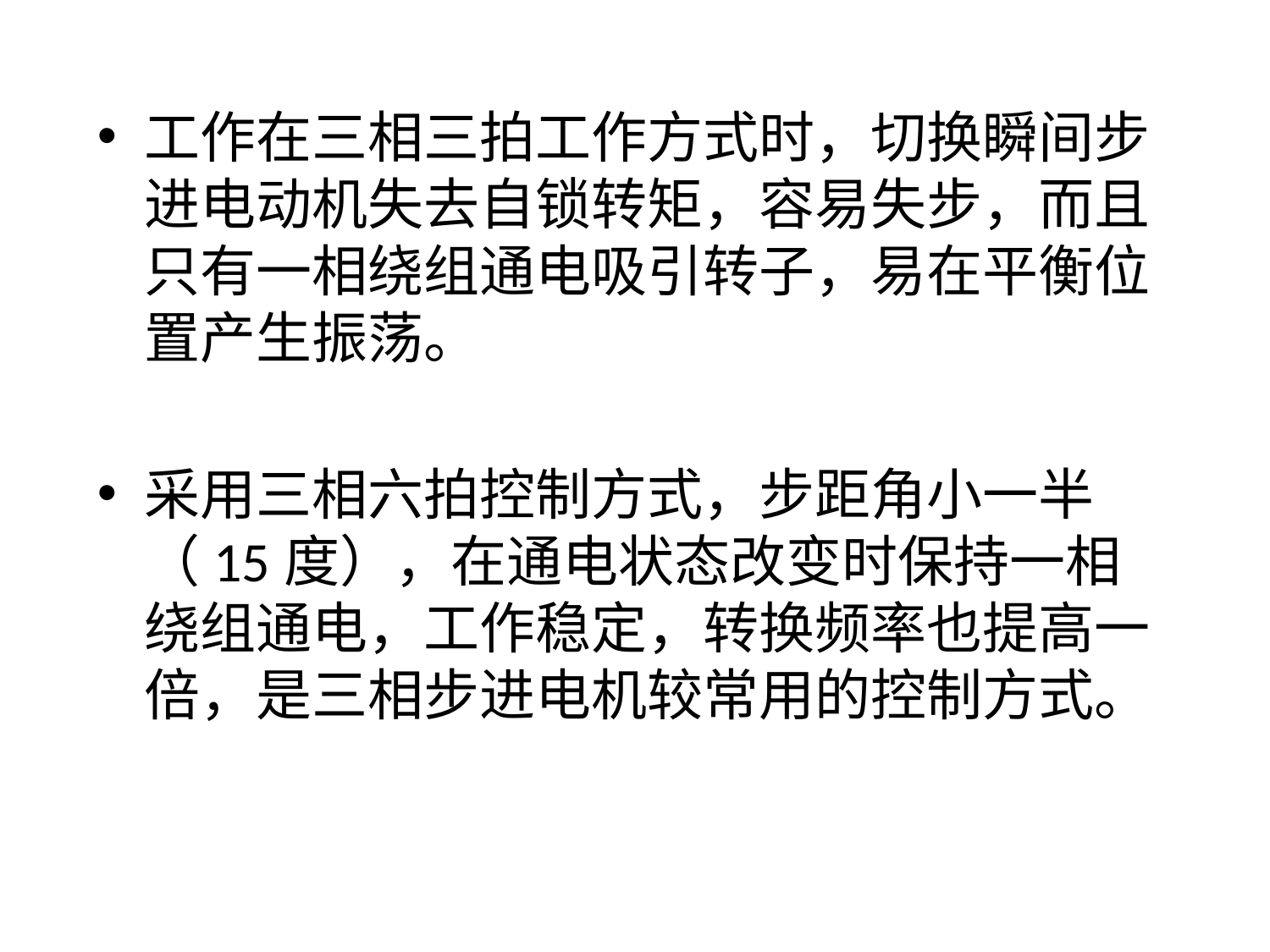

工作在三相三拍工作方式时，切换瞬间步进电动机失去自锁转矩，容易失步，而且只有一相绕组通电吸引转子，易在平衡位置产生振荡。

采用三相六拍控制方式，步距角小一半（15度），在通电状态改变时保持一相绕组通电，工作稳定，转换频率也提高一倍，是三相步进电机较常用的控制方式。